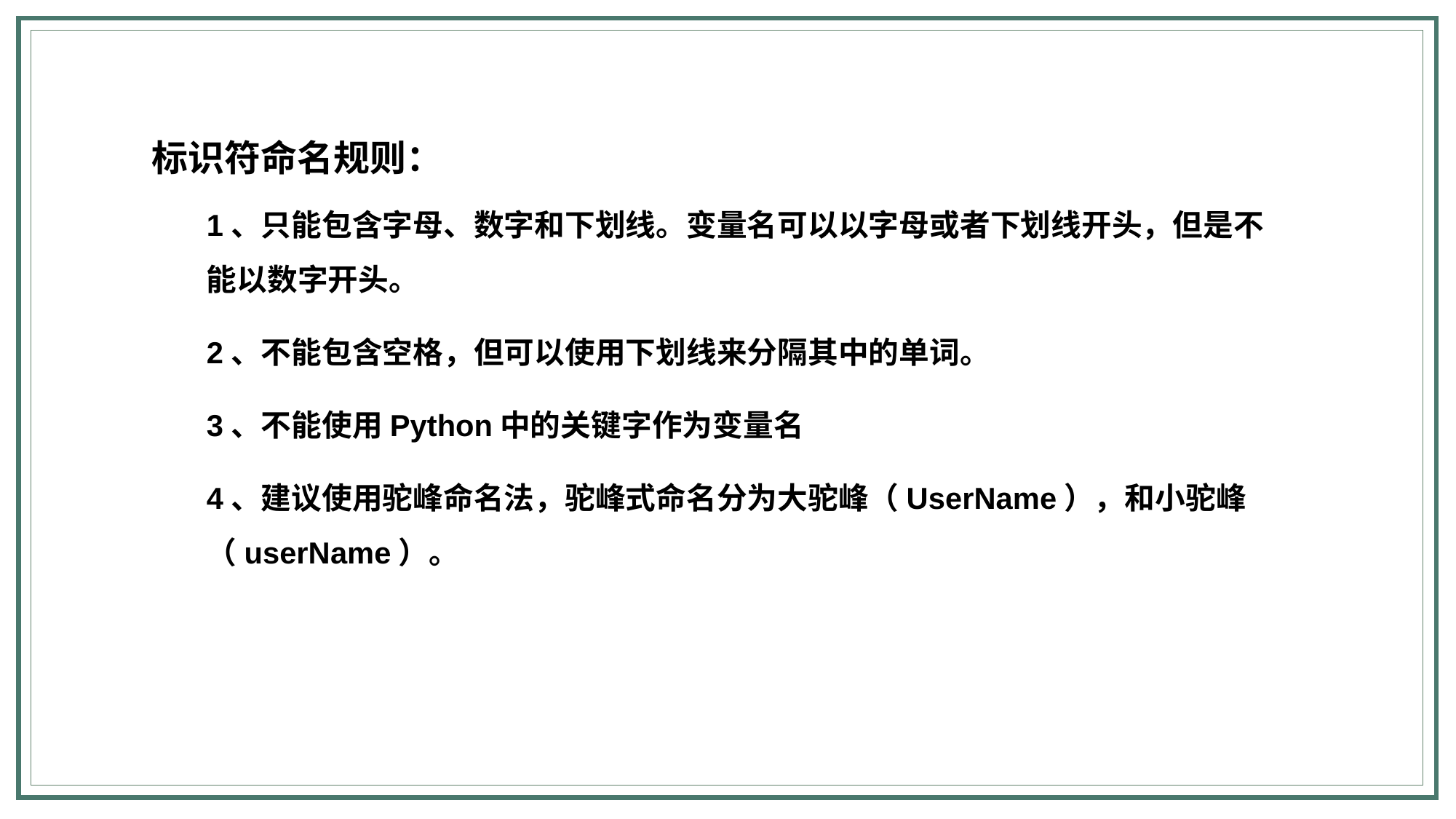

标识符命名规则：
1、只能包含字母、数字和下划线。变量名可以以字母或者下划线开头，但是不能以数字开头。
2、不能包含空格，但可以使用下划线来分隔其中的单词。
3、不能使用Python中的关键字作为变量名
4、建议使用驼峰命名法，驼峰式命名分为大驼峰（UserName），和小驼峰（userName）。